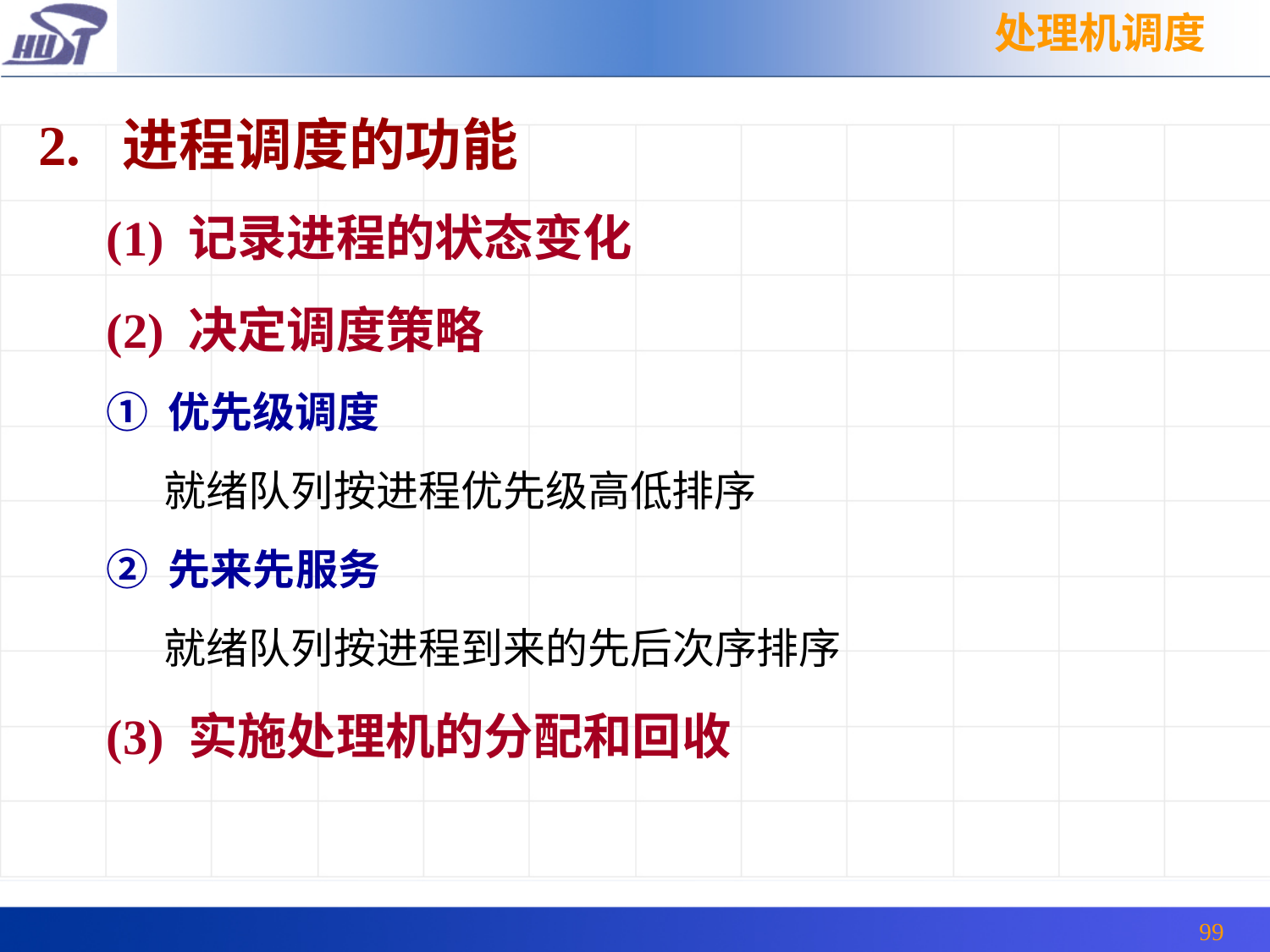

处理机调度
2.  进程调度的功能
(1) 记录进程的状态变化
(2) 决定调度策略
① 优先级调度
     就绪队列按进程优先级高低排序
② 先来先服务
     就绪队列按进程到来的先后次序排序
(3) 实施处理机的分配和回收
99